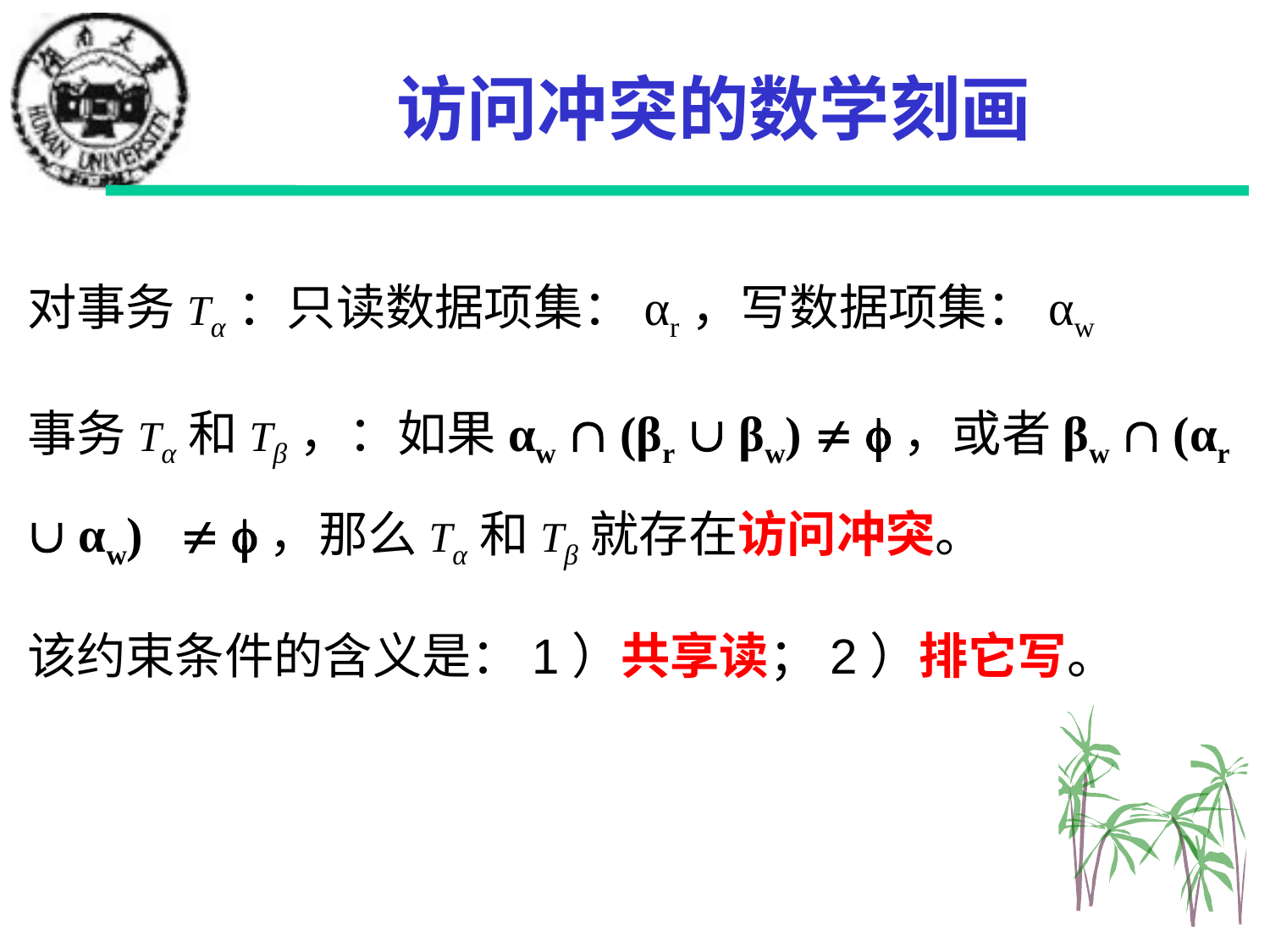

# 访问冲突的数学刻画
对事务Tα：只读数据项集：αr，写数据项集：αw
事务Tα和Tβ，：如果αw ∩ (βr ∪ βw) ≠ φ，或者βw ∩ (αr ∪ αw)   ≠ φ，那么Tα和Tβ就存在访问冲突。
该约束条件的含义是：1）共享读；2）排它写。